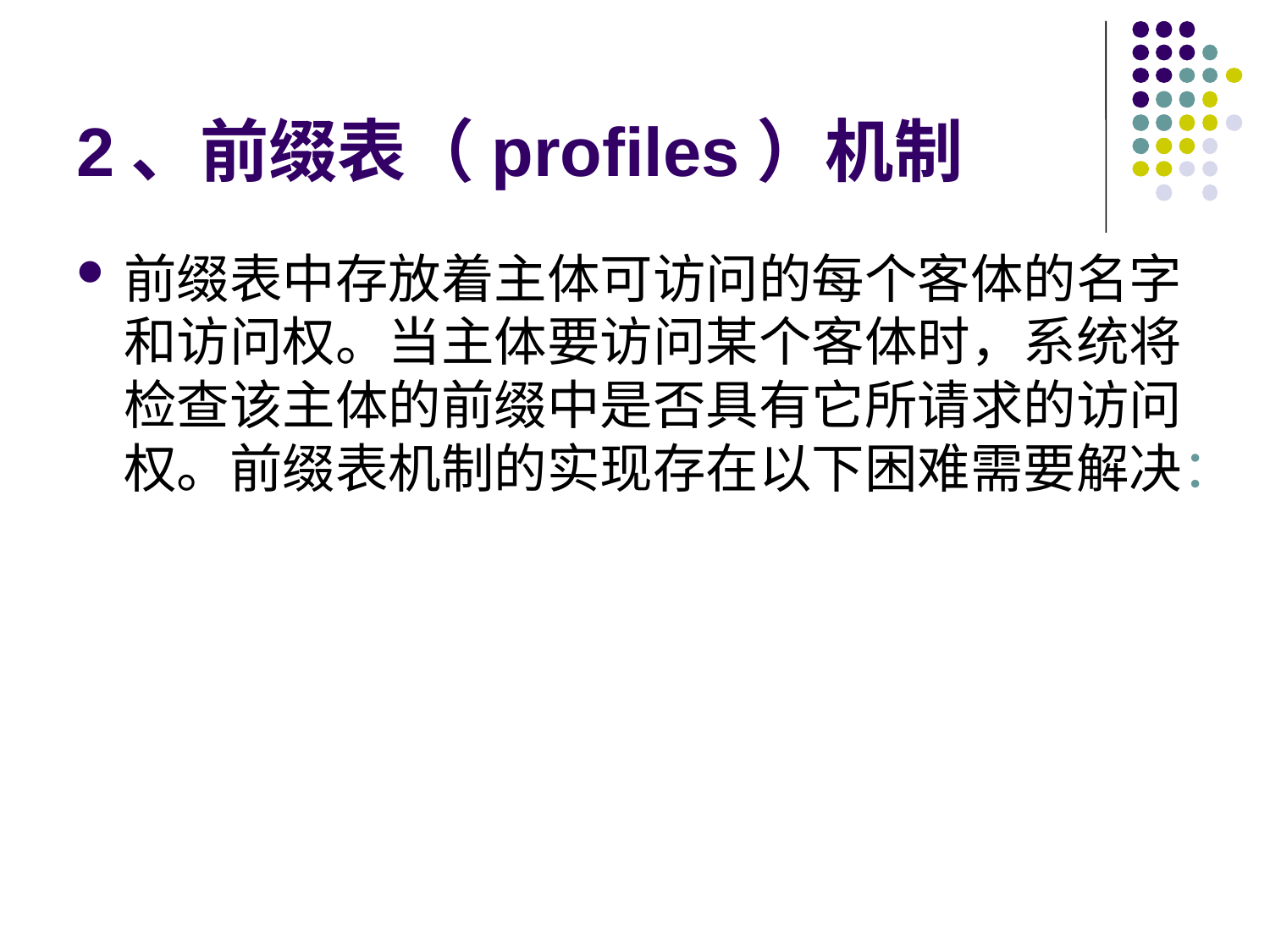

# 2、前缀表（profiles）机制
前缀表中存放着主体可访问的每个客体的名字和访问权。当主体要访问某个客体时，系统将检查该主体的前缀中是否具有它所请求的访问权。前缀表机制的实现存在以下困难需要解决：